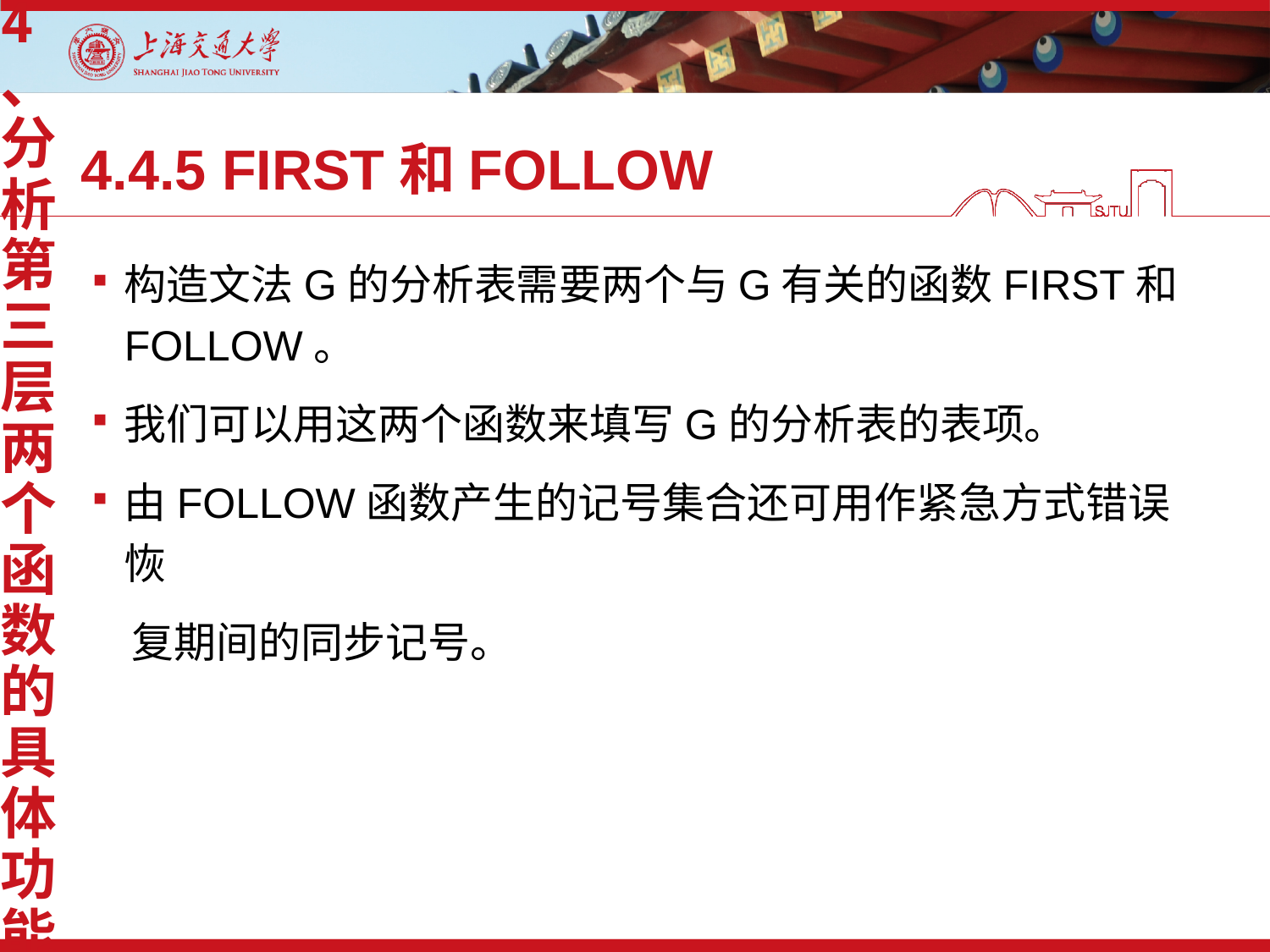

4、分析第三层两个函数的具体功能
# 4.4.5 FIRST和FOLLOW
构造文法G的分析表需要两个与G有关的函数FIRST和FOLLOW。
我们可以用这两个函数来填写G的分析表的表项。
由FOLLOW函数产生的记号集合还可用作紧急方式错误恢
   复期间的同步记号。